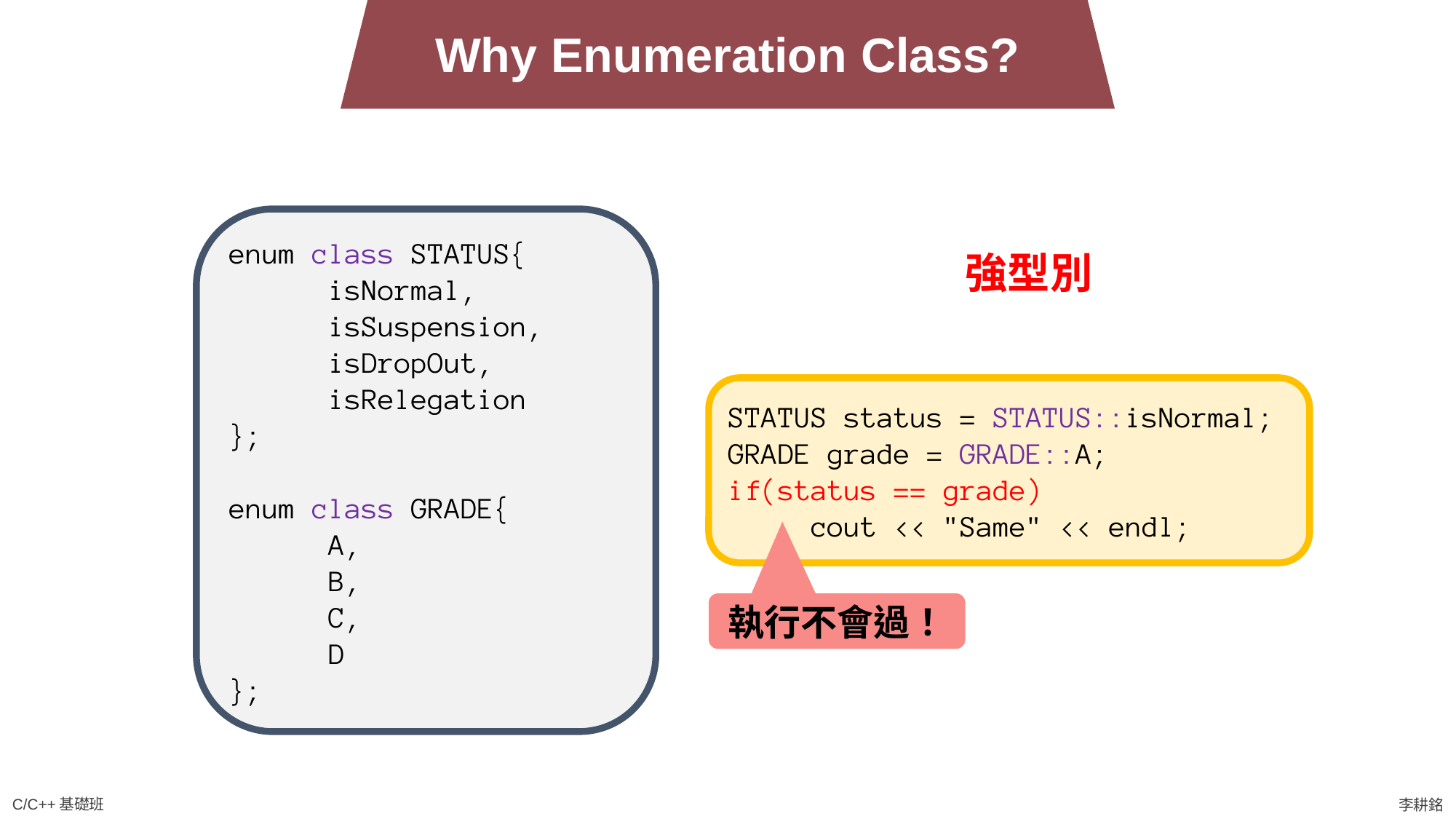

Why Enumeration Class?
enum class STATUS{
      isNormal,
      isSuspension,
      isDropOut,
      isRelegation
};

enum class GRADE{
      A,
      B,
      C,
      D
};

強型別
STATUS status = STATUS::isNormal;
GRADE grade = GRADE::A;
if(status == grade)
     cout << "Same" << endl;
執行不會過！
C/C++基礎班
李耕銘